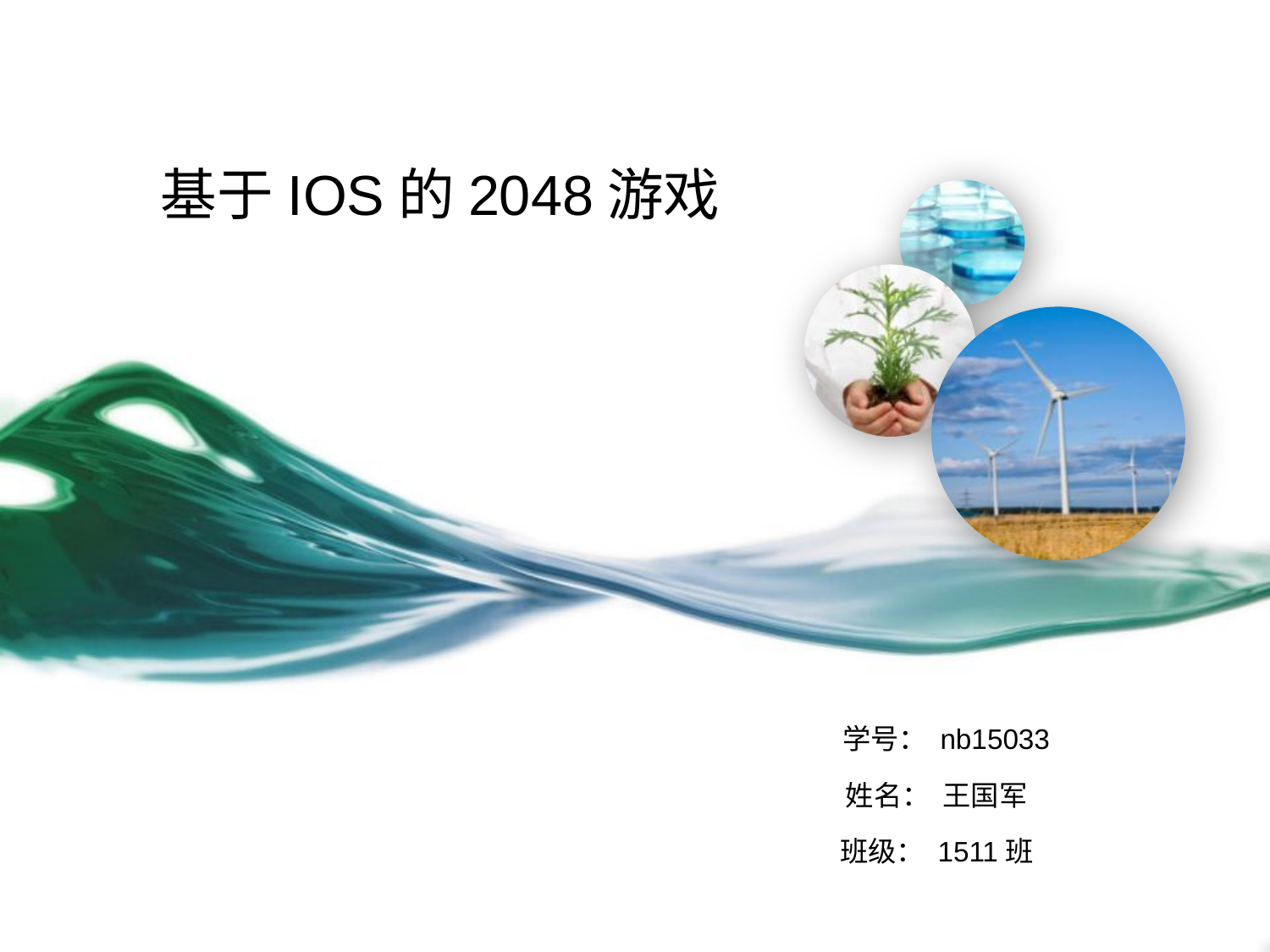

# 基于IOS的2048游戏
  学号： nb15033
姓名：  王国军
班级： 1511班